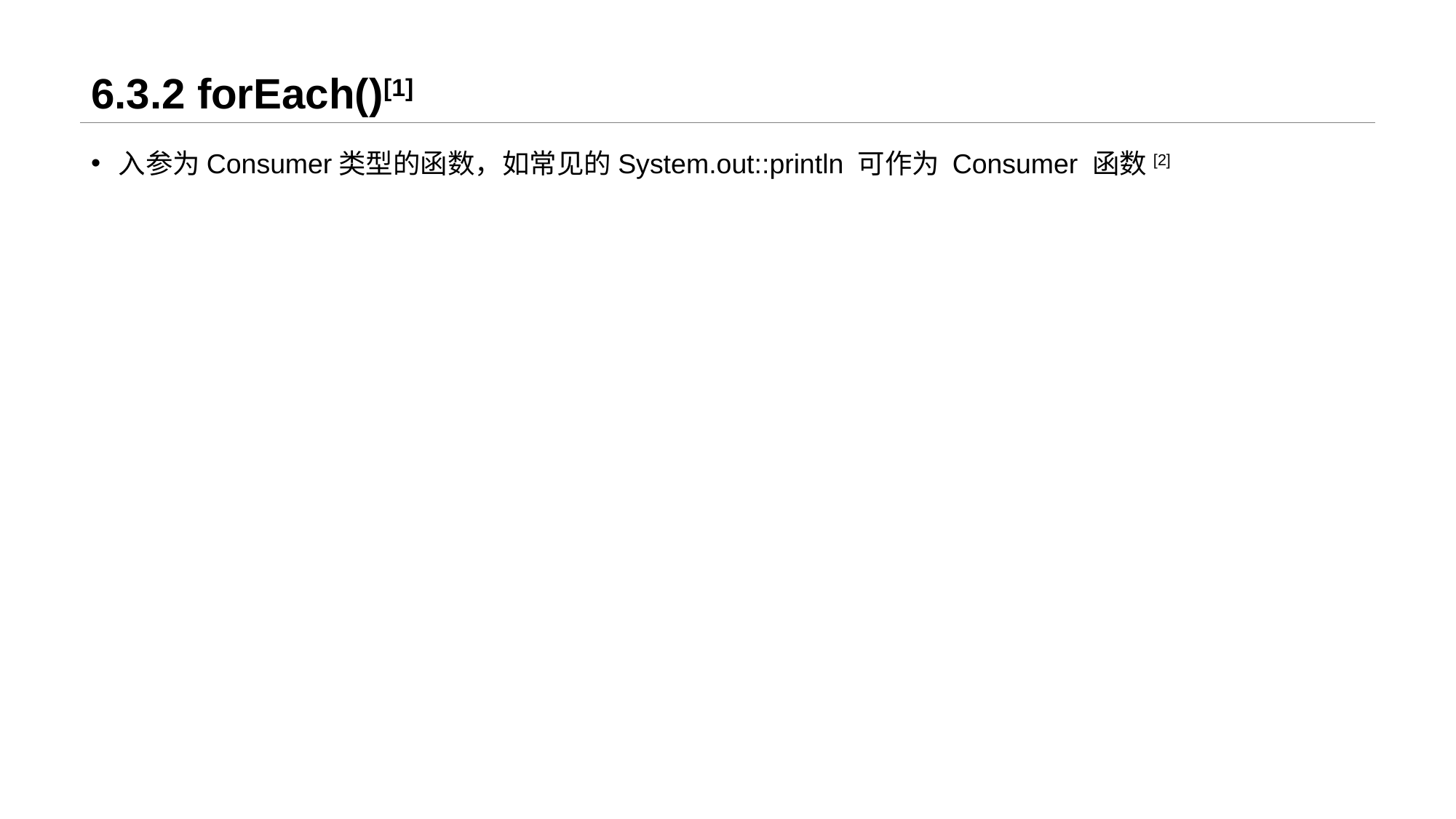

# 6.3.2 forEach()[1]
入参为Consumer类型的函数，如常见的System.out::println 可作为 Consumer 函数[2]